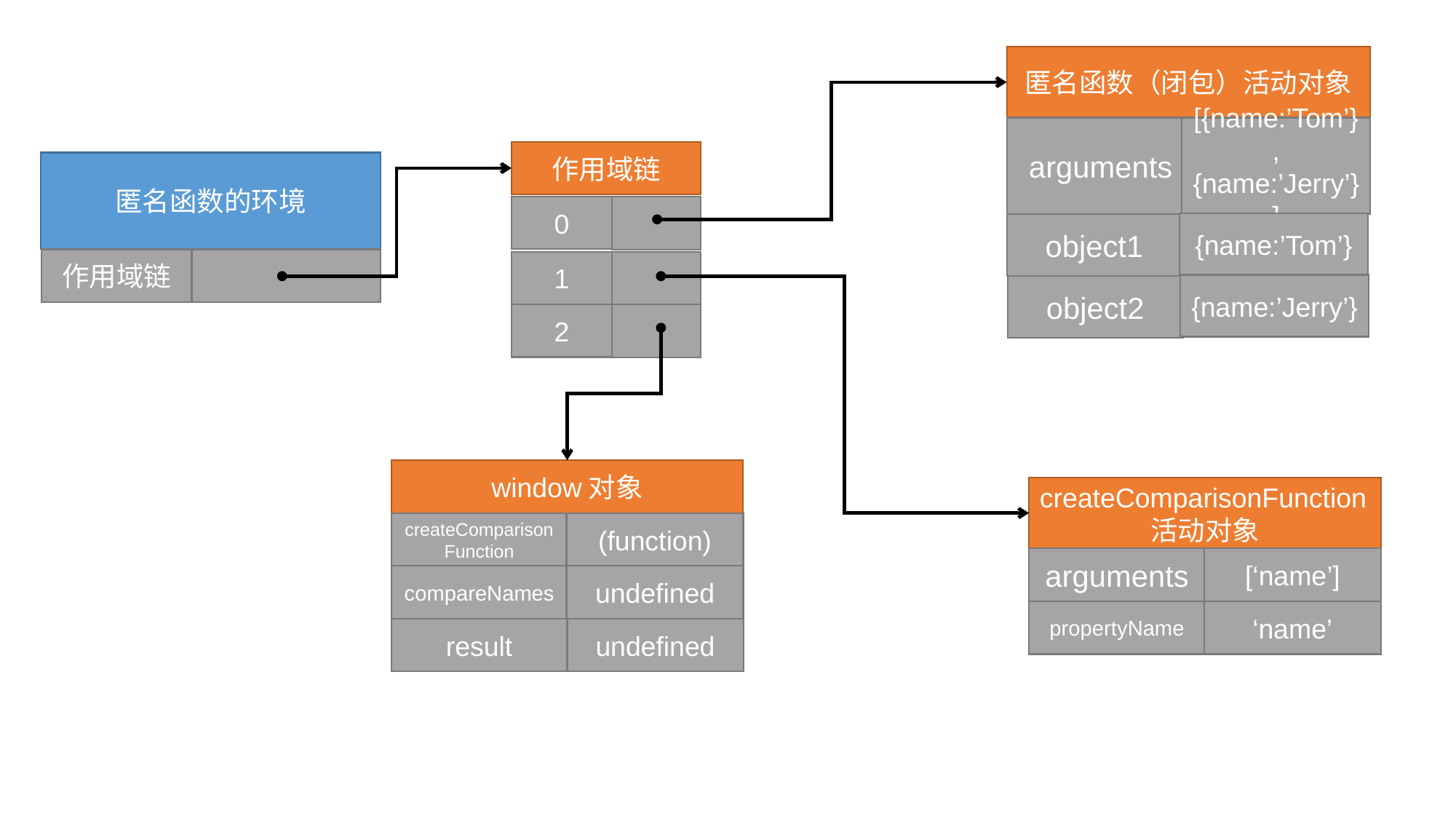

匿名函数（闭包）活动对象
arguments
[{name:’Tom’},{name:’Jerry’}]
作用域链
匿名函数的环境
0

{name:’Tom’}
object1
作用域链

1

{name:’Jerry’}
object2
2

window对象
createComparisonFunction活动对象
createComparisonFunction
(function)
arguments
[‘name’]
compareNames
undefined
propertyName
‘name’
result
undefined